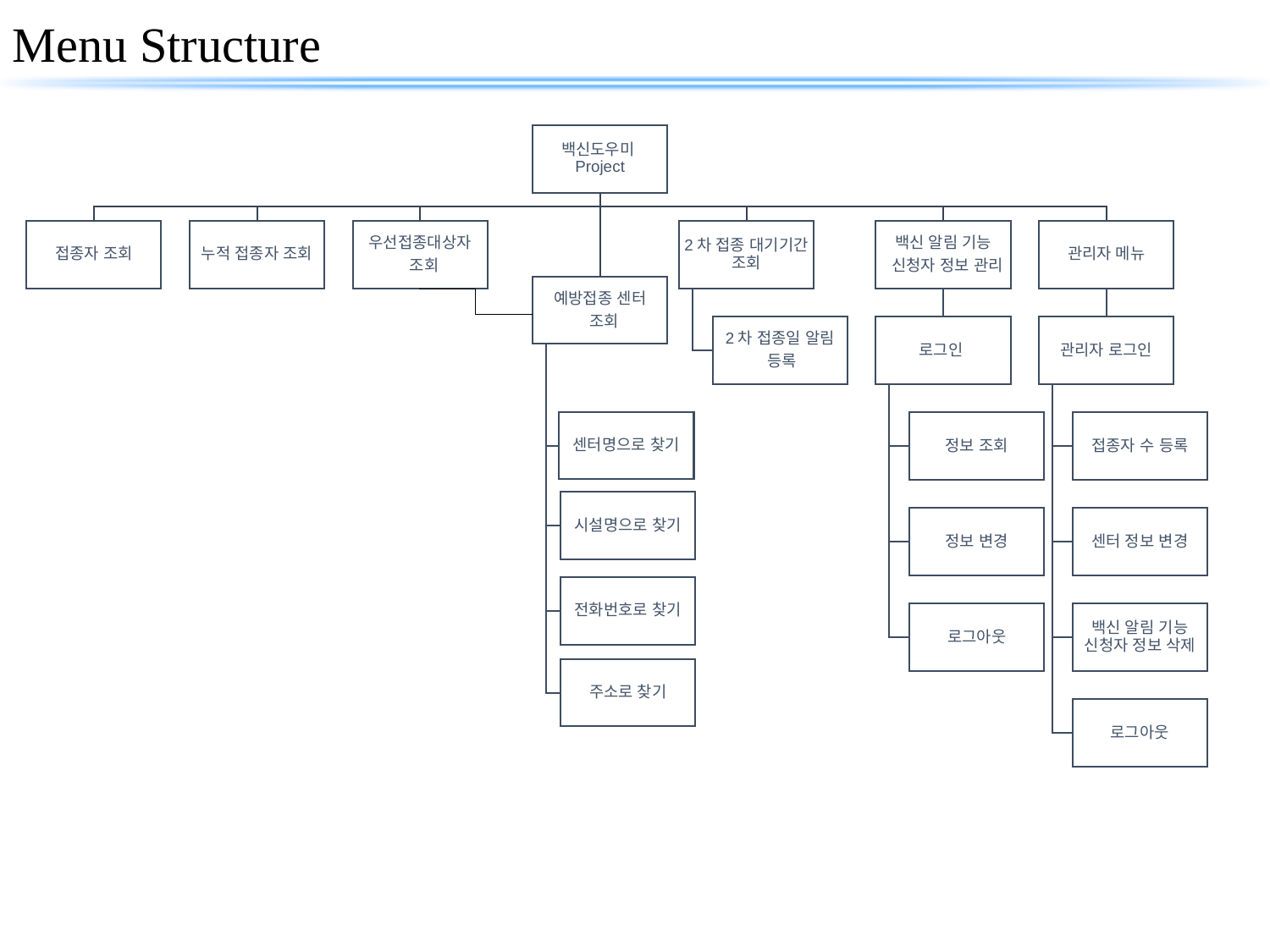

Menu Structure
백신도우미  Project
접종자 조회
누적 접종자 조회
우선접종대상자
 조회
예방접종 센터
 조회
센터명으로 찾기
시설명으로 찾기
주소로 찾기
전화번호로 찾기
2차 접종 대기기간 조회
2차 접종일 알림
 등록
백신 알림 기능
 신청자 정보 관리
로그인
정보 조회
정보 변경
로그아웃
관리자 메뉴
관리자 로그인
접종자 수 등록
센터 정보 변경
백신 알림 기능 신청자 정보 삭제
로그아웃